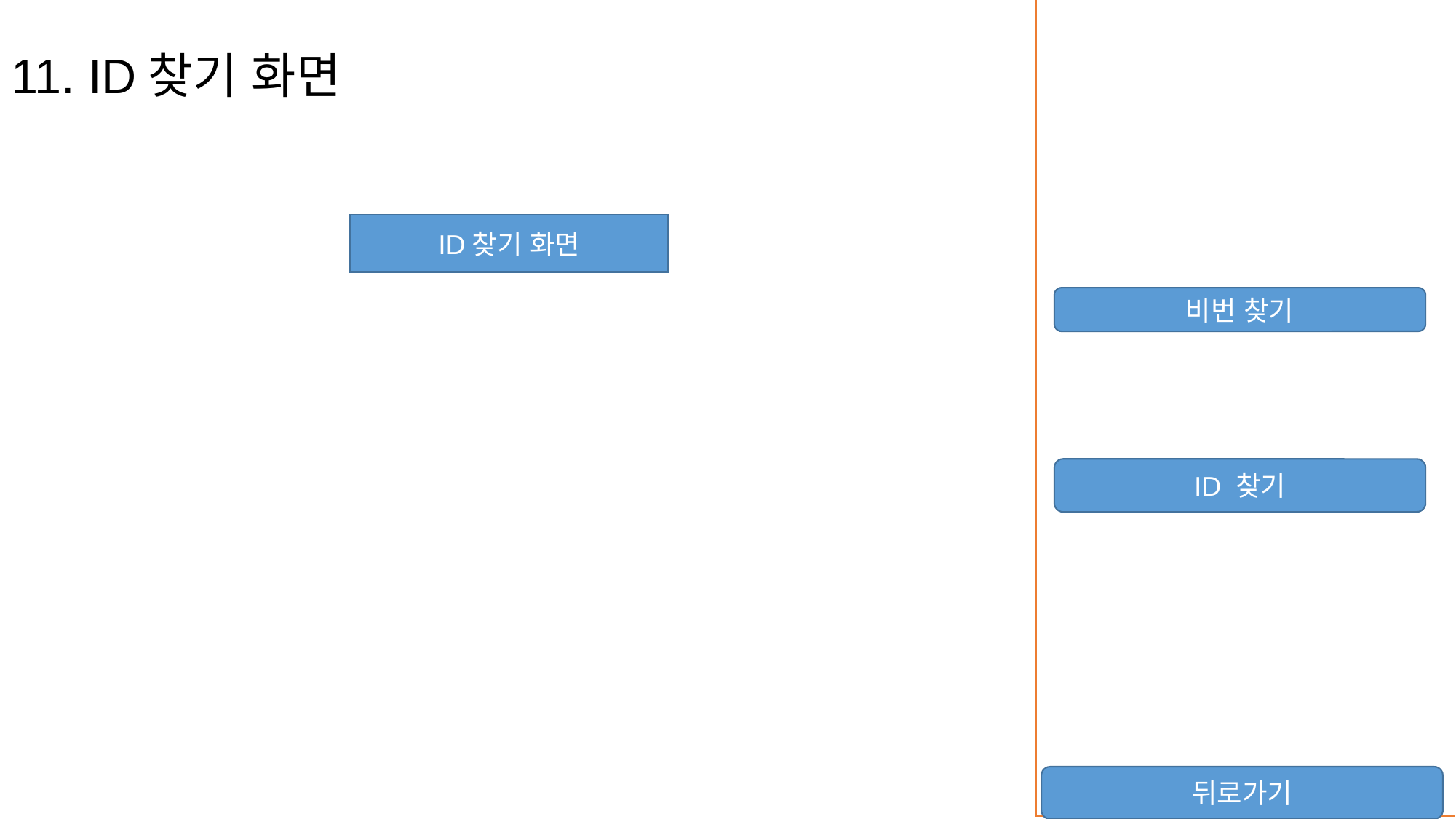

# 11. ID찾기 화면
ID찾기 화면
비번 찾기
ID 찾기
뒤로가기